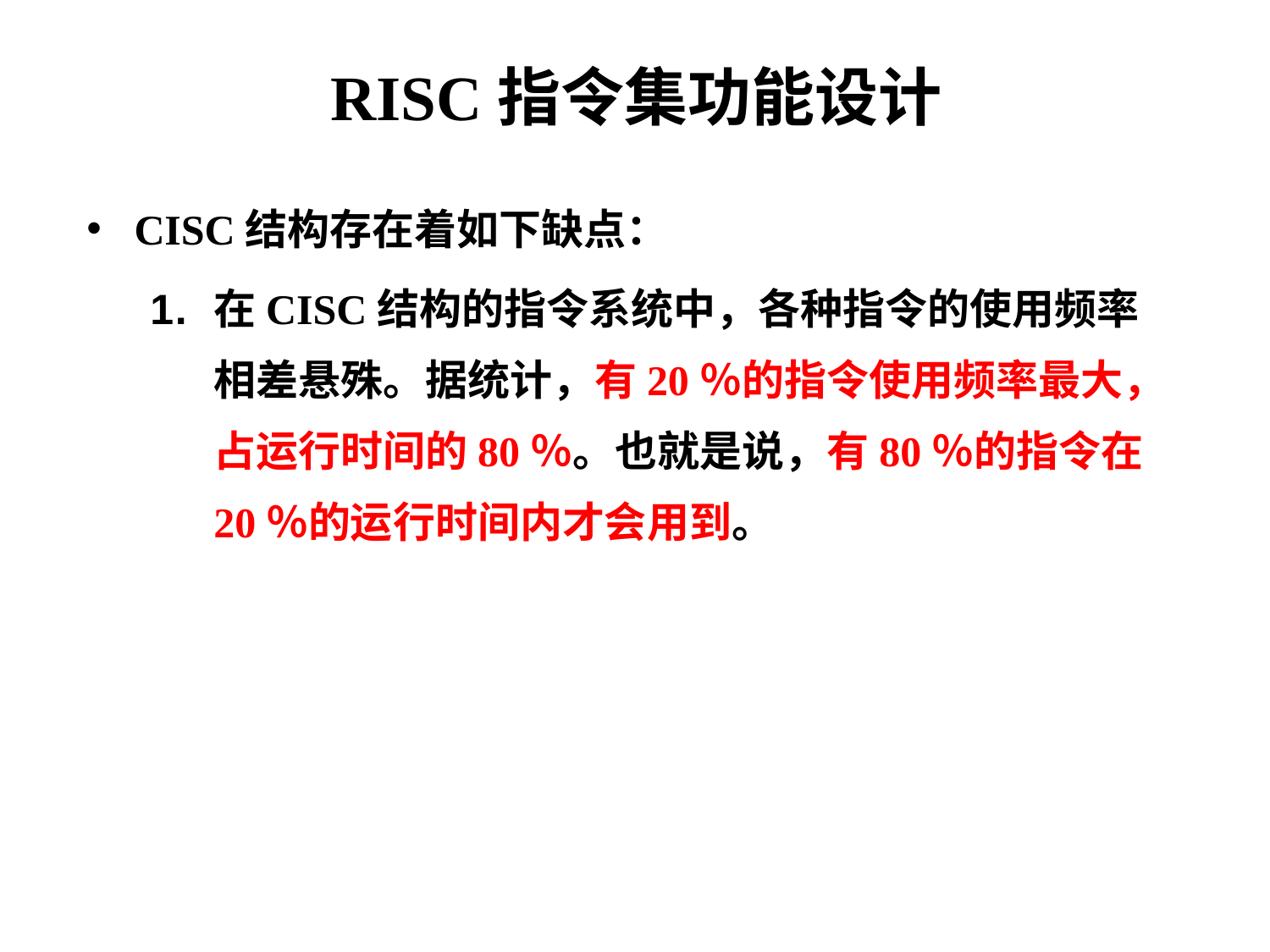

# RISC指令集功能设计
CISC结构存在着如下缺点：
在CISC结构的指令系统中，各种指令的使用频率相差悬殊。据统计，有20％的指令使用频率最大，占运行时间的80％。也就是说，有80％的指令在20％的运行时间内才会用到。